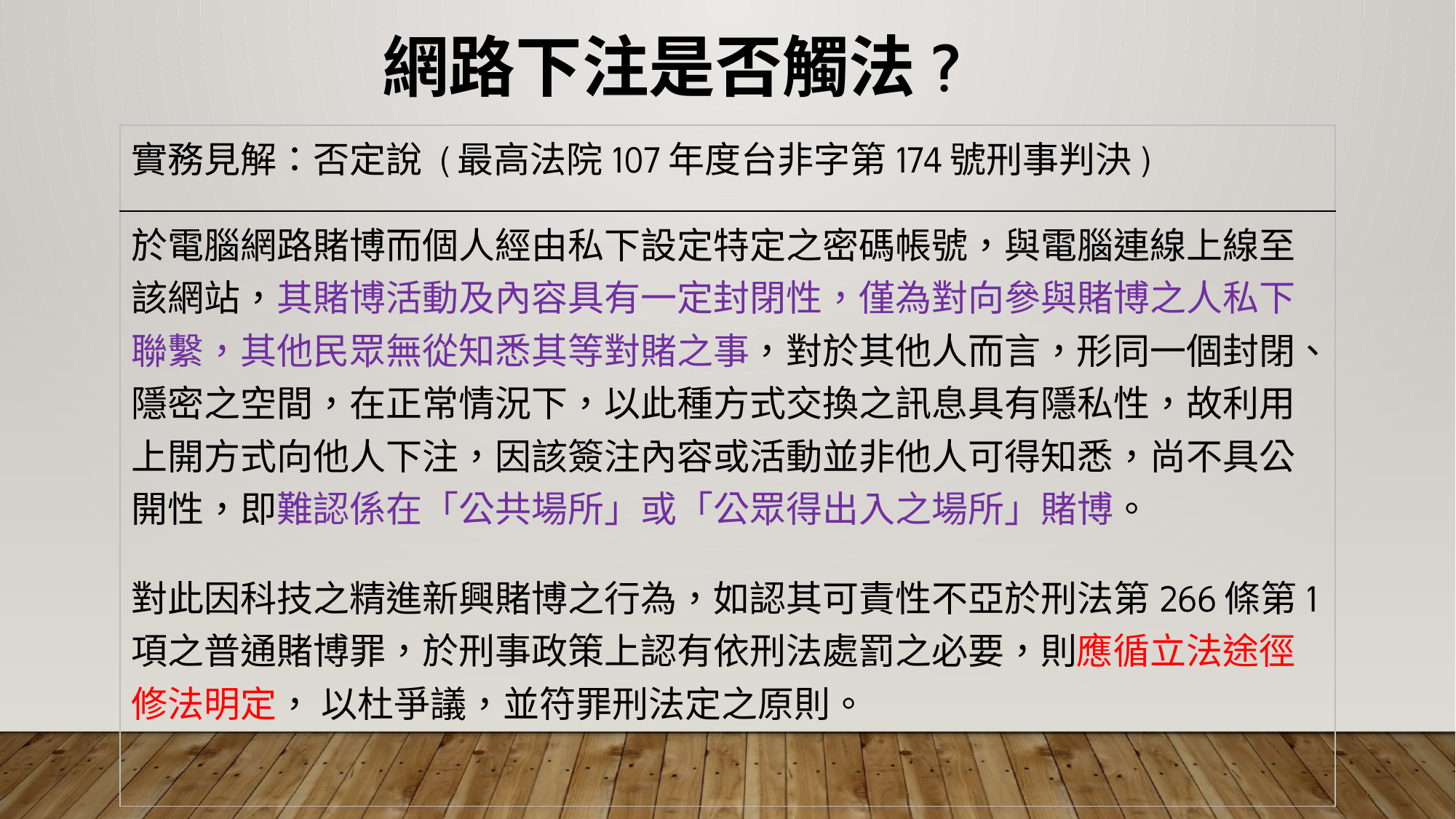

網路下注是否觸法?
| 實務見解：否定說 (最高法院107年度台非字第174號刑事判決) |
| --- |
| 於電腦網路賭博而個人經由私下設定特定之密碼帳號，與電腦連線上線至該網站，其賭博活動及內容具有一定封閉性，僅為對向參與賭博之人私下聯繫，其他民眾無從知悉其等對賭之事，對於其他人而言，形同一個封閉、隱密之空間，在正常情況下，以此種方式交換之訊息具有隱私性，故利用上開方式向他人下注，因該簽注內容或活動並非他人可得知悉，尚不具公開性，即難認係在「公共場所」或「公眾得出入之場所」賭博。 對此因科技之精進新興賭博之行為，如認其可責性不亞於刑法第266條第1項之普通賭博罪，於刑事政策上認有依刑法處罰之必要，則應循立法途徑修法明定， 以杜爭議，並符罪刑法定之原則。 |